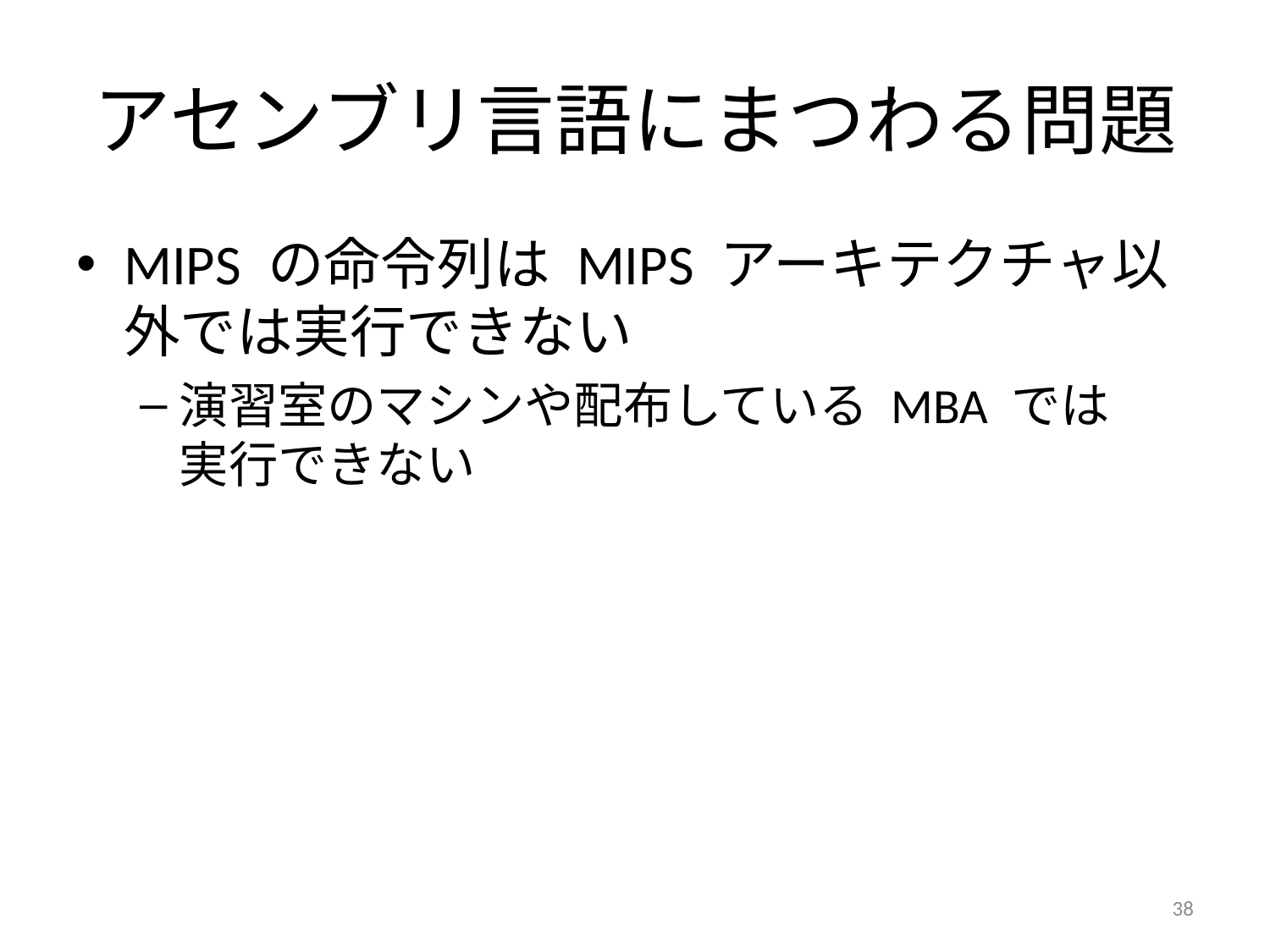

# アセンブリ言語にまつわる問題
MIPS の命令列は MIPS アーキテクチャ以外では実行できない
演習室のマシンや配布している MBA では
実行できない
38